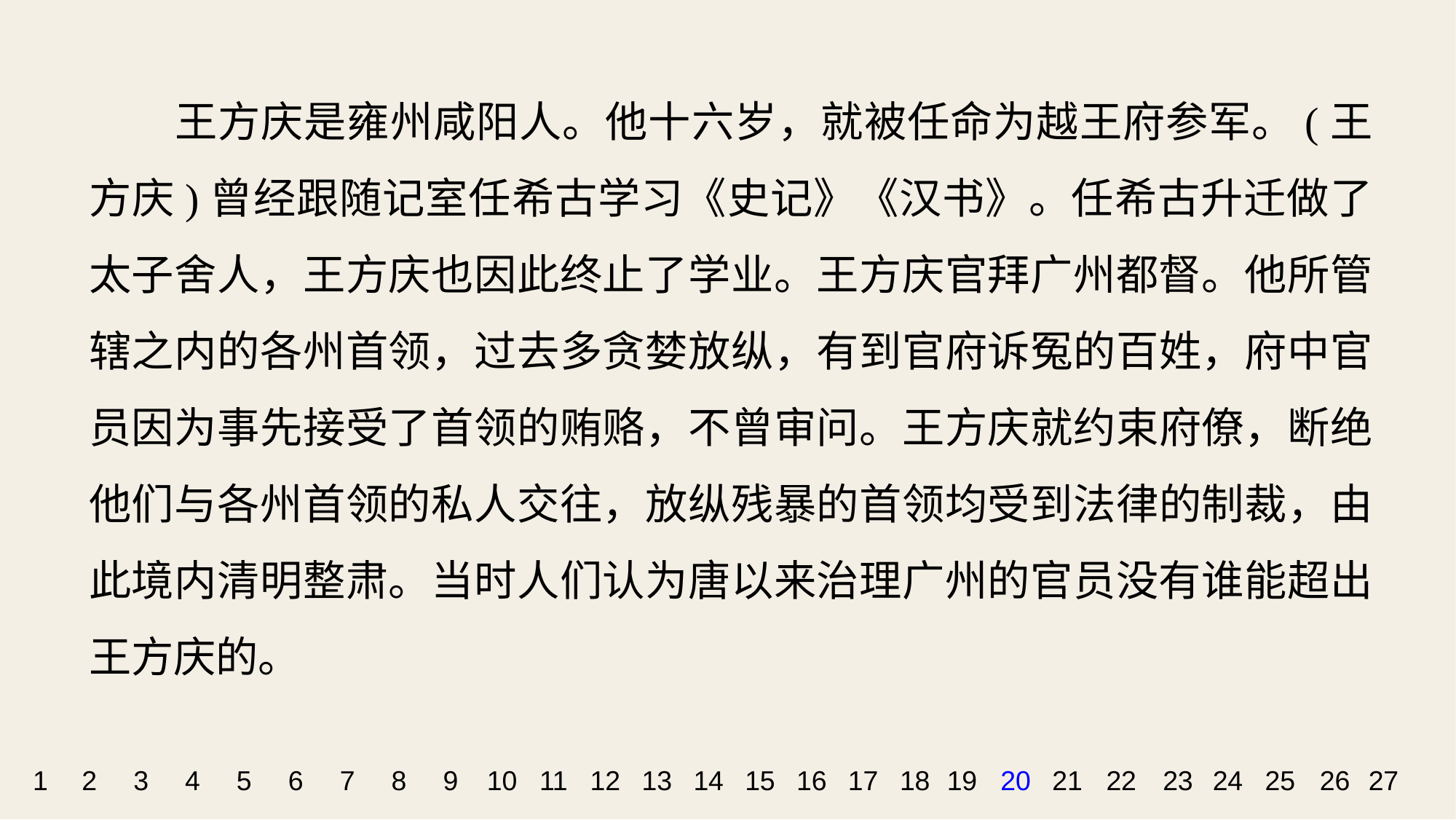

王方庆是雍州咸阳人。他十六岁，就被任命为越王府参军。(王方庆)曾经跟随记室任希古学习《史记》《汉书》。任希古升迁做了太子舍人，王方庆也因此终止了学业。王方庆官拜广州都督。他所管辖之内的各州首领，过去多贪婪放纵，有到官府诉冤的百姓，府中官员因为事先接受了首领的贿赂，不曾审问。王方庆就约束府僚，断绝他们与各州首领的私人交往，放纵残暴的首领均受到法律的制裁，由此境内清明整肃。当时人们认为唐以来治理广州的官员没有谁能超出王方庆的。
1
2
3
4
5
6
7
8
9
10
11
12
13
14
15
16
17
18
19
20
21
22
23
24
25
26
27